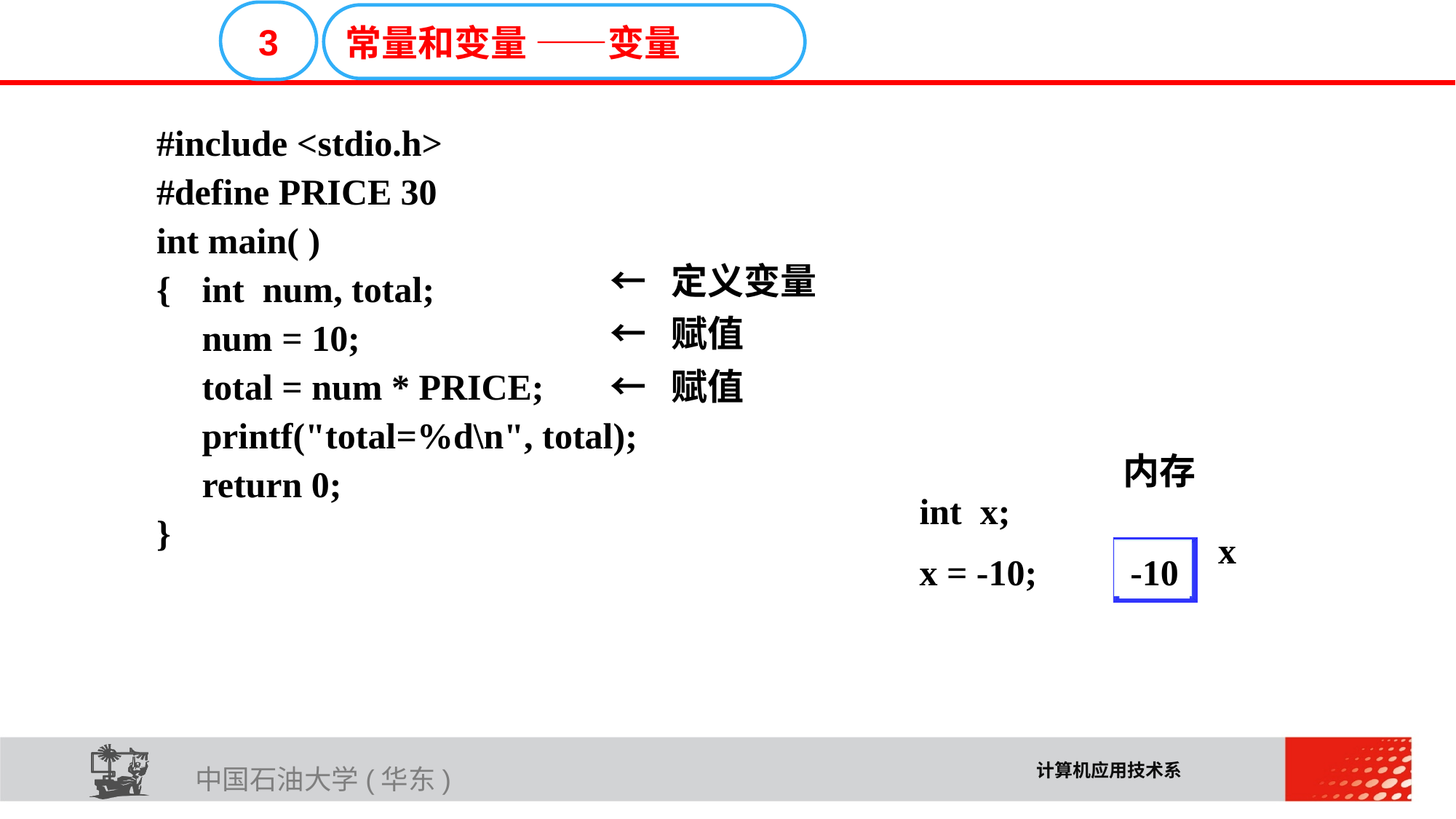

E6636B02012BD195C019CE06C16E30F4C33D02E32711A616D0819A1A3DEC08F98FFCE503BC41BA966B45D6F0472B73A72FC0F2BE2AA537FE6A04217657FCC2FDBF2DB6715F2B3FB871C24A61410
3
常量和变量 ——变量
#include <stdio.h>
#define PRICE 30
int main( )
{	int  num, total;
	num = 10;
	total = num * PRICE;
	printf("total=%d\n", total);
     return 0;
}
←  定义变量
←  赋值
←  赋值
内存
int  x;
x = -10;
x

-10
20